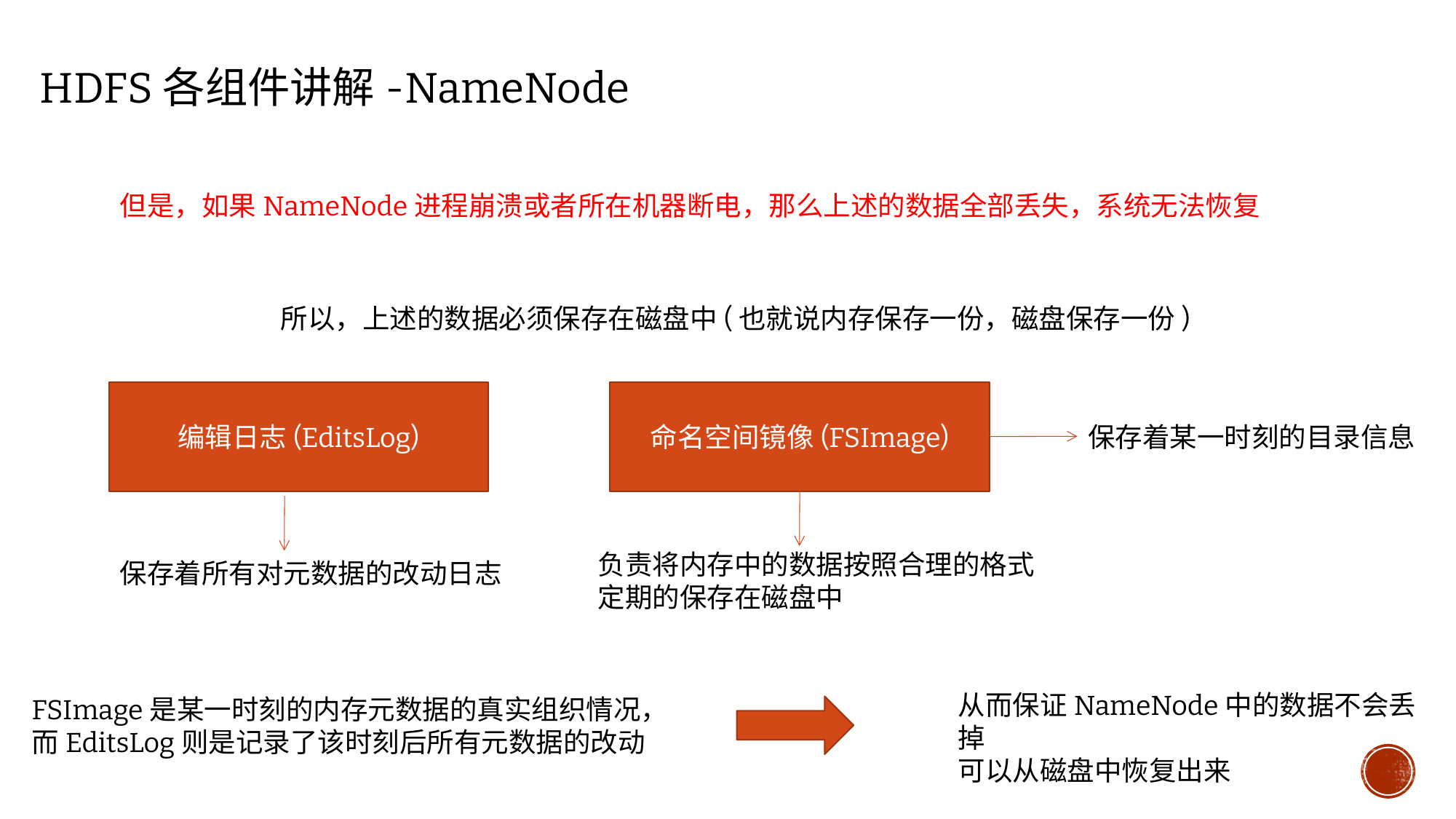

HDFS各组件讲解-NameNode
但是，如果NameNode进程崩溃或者所在机器断电，那么上述的数据全部丢失，系统无法恢复
所以，上述的数据必须保存在磁盘中(也就说内存保存一份，磁盘保存一份)
编辑日志(EditsLog)
命名空间镜像(FSImage)
保存着某一时刻的目录信息
负责将内存中的数据按照合理的格式
定期的保存在磁盘中
保存着所有对元数据的改动日志
从而保证NameNode中的数据不会丢掉
可以从磁盘中恢复出来
FSImage是某一时刻的内存元数据的真实组织情况，
而EditsLog则是记录了该时刻后所有元数据的改动